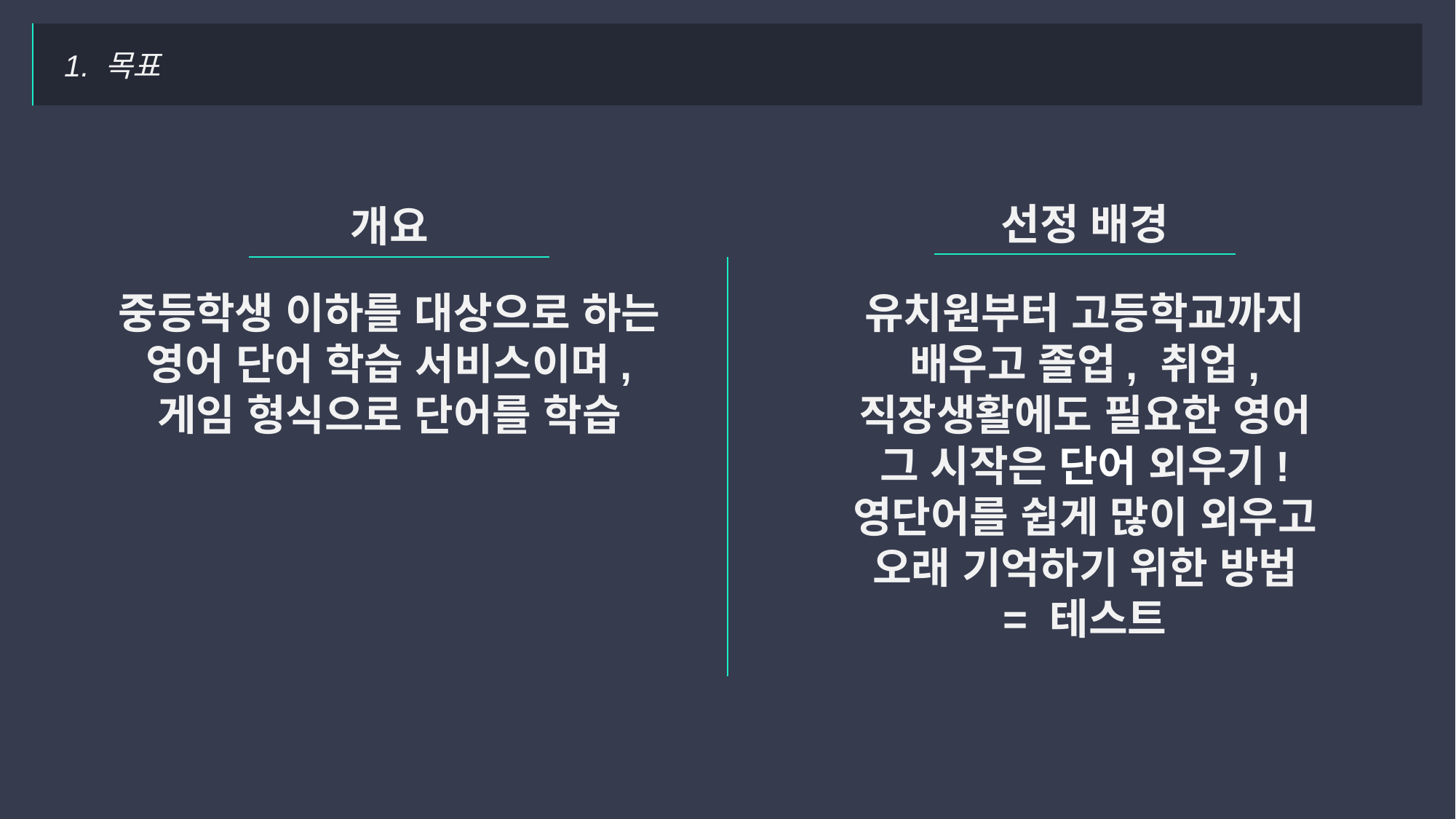

1. 목표
선정 배경
개요
중등학생 이하를 대상으로 하는 영어 단어 학습 서비스이며, 게임 형식으로 단어를 학습
유치원부터 고등학교까지 배우고 졸업, 취업, 직장생활에도 필요한 영어
그 시작은 단어 외우기!
영단어를 쉽게 많이 외우고 오래 기억하기 위한 방법
= 테스트